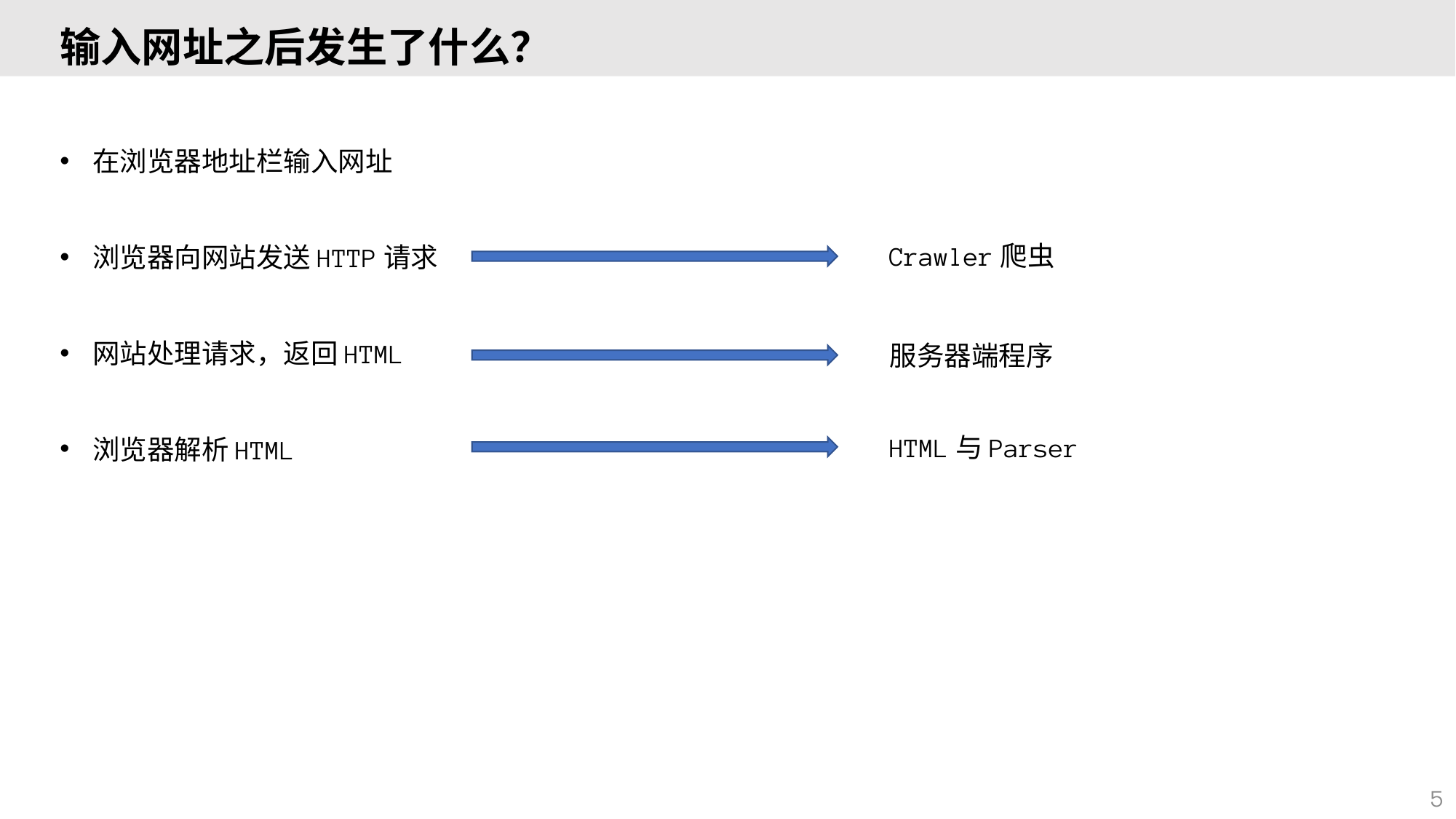

# 输入网址之后发生了什么？

在浏览器地址栏输入网址

浏览器向网站发送HTTP请求

网站处理请求，返回HTML

浏览器解析HTML

Crawler爬虫

服务器端程序

HTML与Parser

5